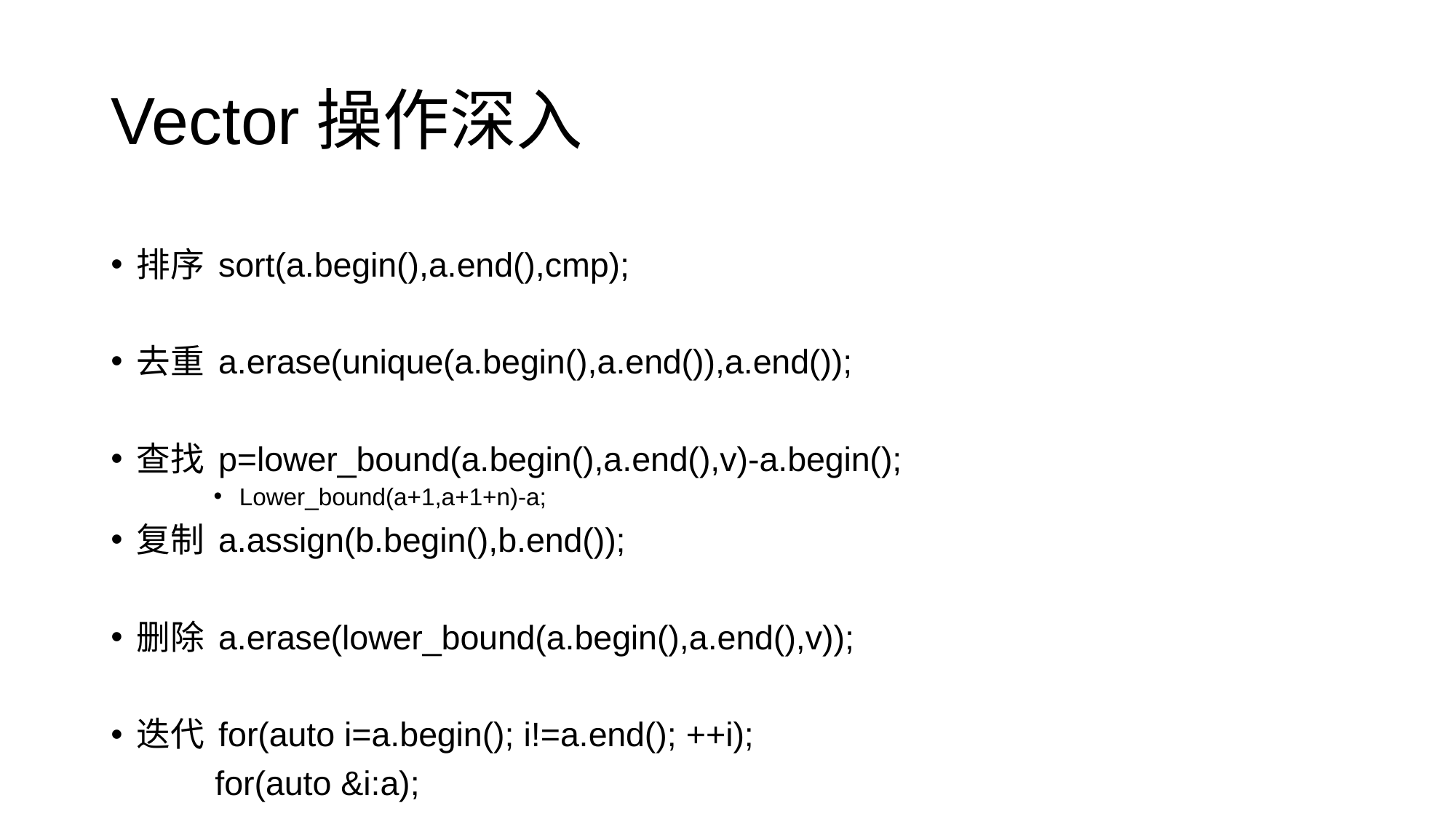

# Vector操作深入

排序 sort(a.begin(),a.end(),cmp);

去重 a.erase(unique(a.begin(),a.end()),a.end());

查找 p=lower_bound(a.begin(),a.end(),v)-a.begin();
Lower_bound(a+1,a+1+n)-a;
复制 a.assign(b.begin(),b.end());

删除 a.erase(lower_bound(a.begin(),a.end(),v));

迭代 for(auto i=a.begin(); i!=a.end(); ++i);
           for(auto &i:a);